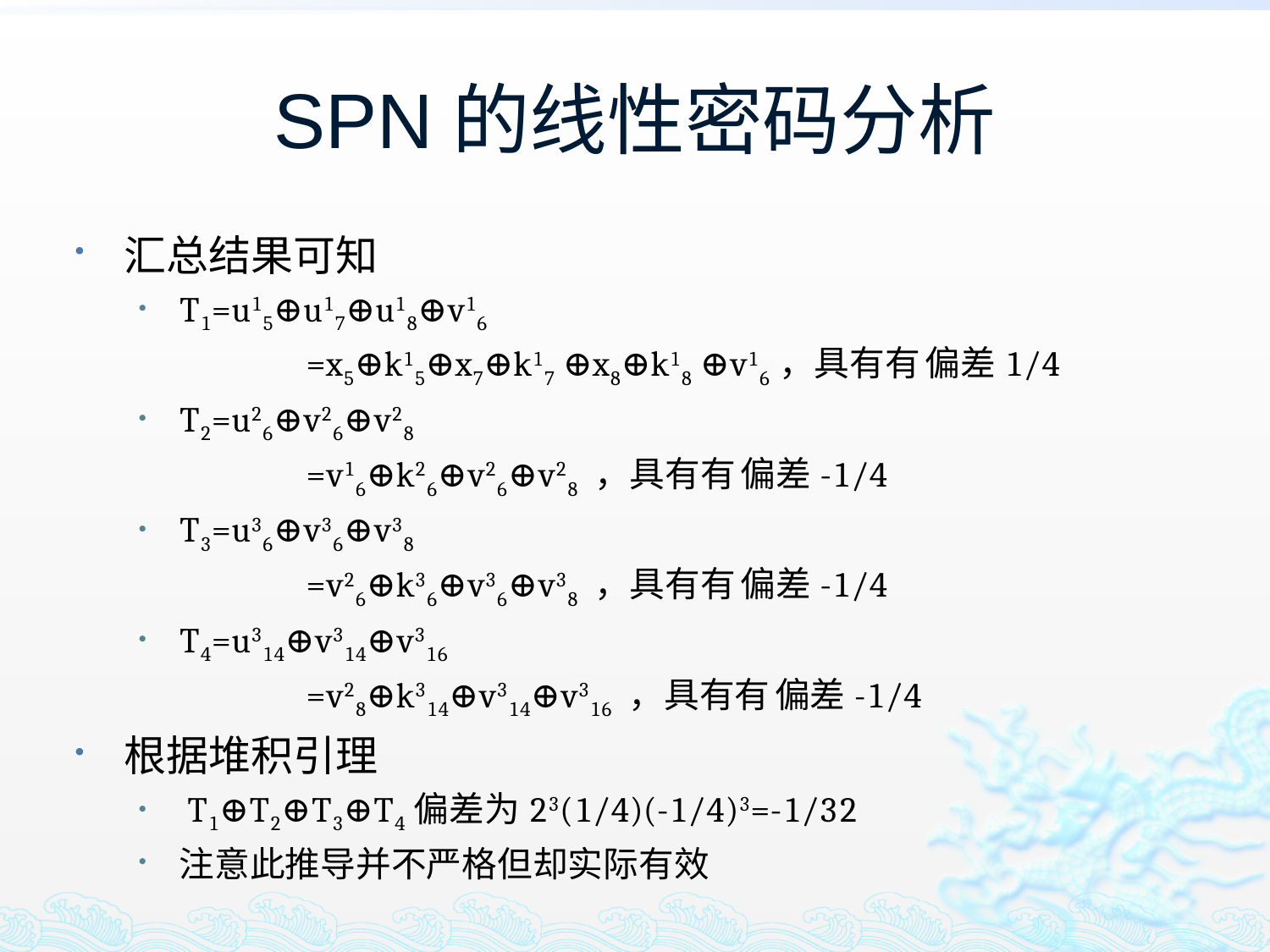

# SPN的线性密码分析
汇总结果可知
T1=u15⊕u17⊕u18⊕v16
		=x5⊕k15⊕x7⊕k17 ⊕x8⊕k18 ⊕v16，具有有 偏差1/4
T2=u26⊕v26⊕v28
		=v16⊕k26⊕v26⊕v28 ，具有有 偏差-1/4
T3=u36⊕v36⊕v38
		=v26⊕k36⊕v36⊕v38 ，具有有 偏差-1/4
T4=u314⊕v314⊕v316
		=v28⊕k314⊕v314⊕v316 ，具有有 偏差-1/4
根据堆积引理
 T1⊕T2⊕T3⊕T4偏差为23(1/4)(-1/4)3=-1/32
注意此推导并不严格但却实际有效